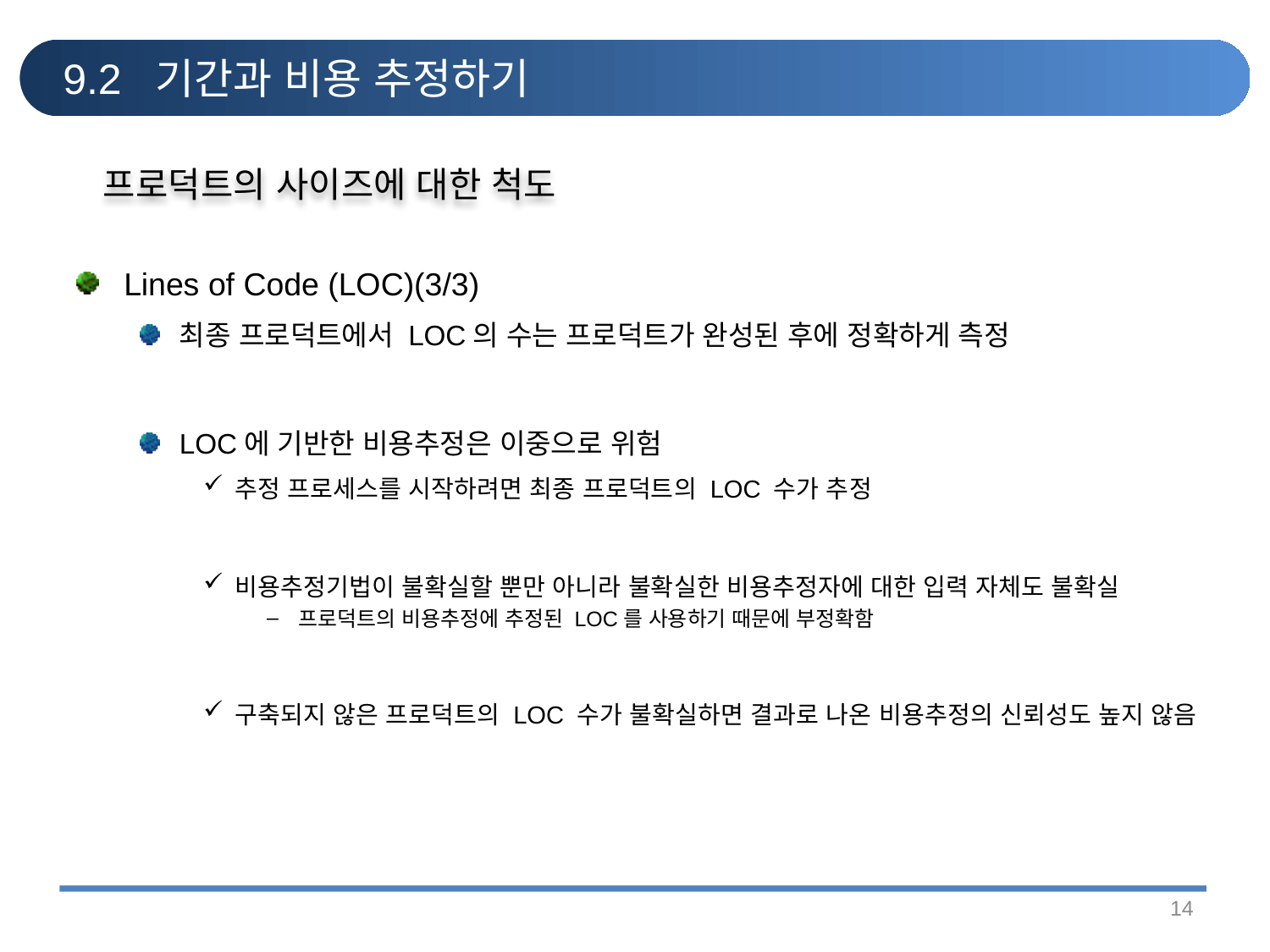

# 9.2  기간과 비용 추정하기
프로덕트의 사이즈에 대한 척도
Lines of Code (LOC)(3/3)
최종 프로덕트에서 LOC의 수는 프로덕트가 완성된 후에 정확하게 측정

LOC에 기반한 비용추정은 이중으로 위험
추정 프로세스를 시작하려면 최종 프로덕트의 LOC 수가 추정

비용추정기법이 불확실할 뿐만 아니라 불확실한 비용추정자에 대한 입력 자체도 불확실
프로덕트의 비용추정에 추정된 LOC를 사용하기 때문에 부정확함

구축되지 않은 프로덕트의 LOC 수가 불확실하면 결과로 나온 비용추정의 신뢰성도 높지 않음
14